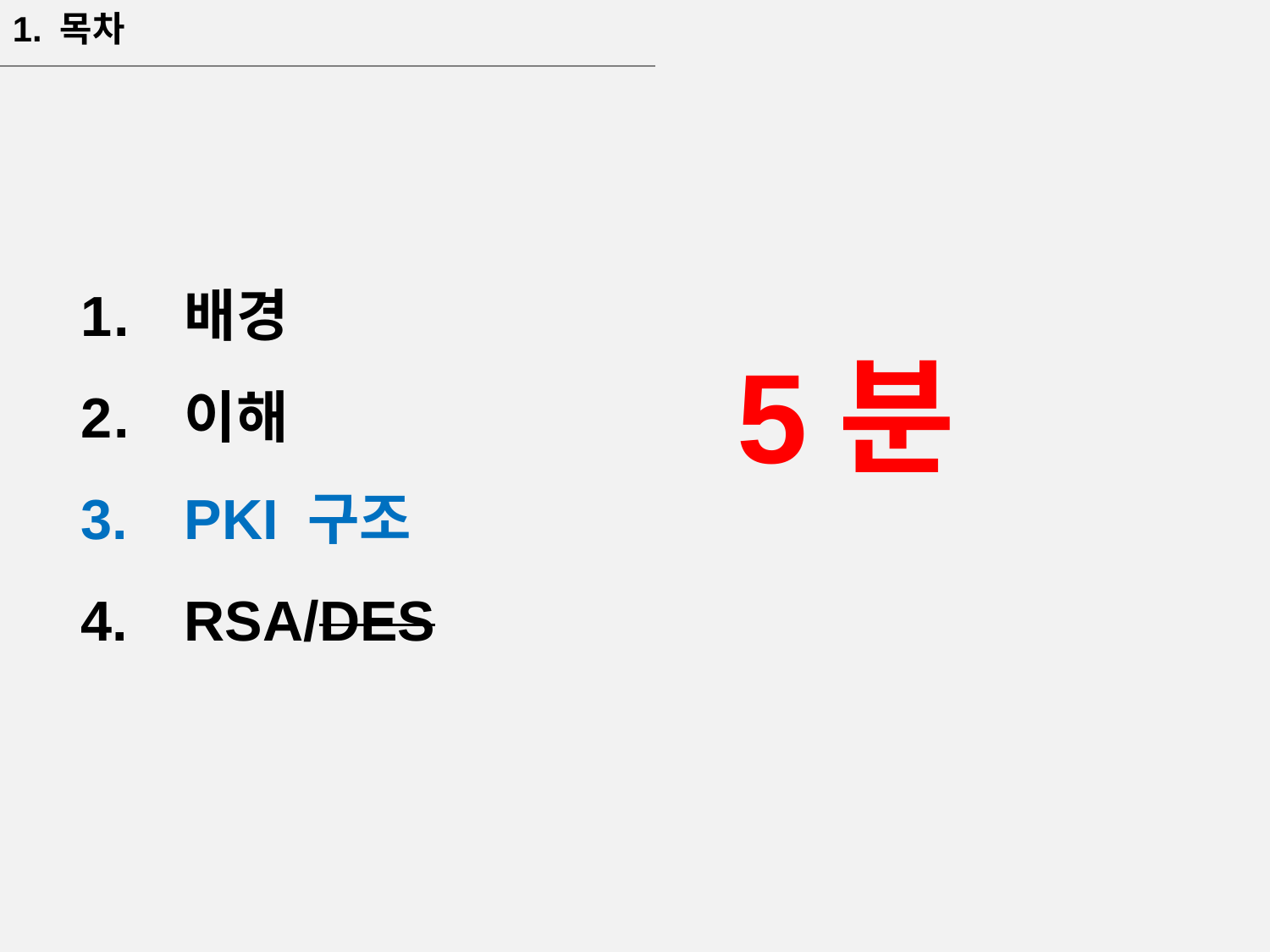

1. 목차
배경
이해
PKI 구조
RSA/DES
       5분